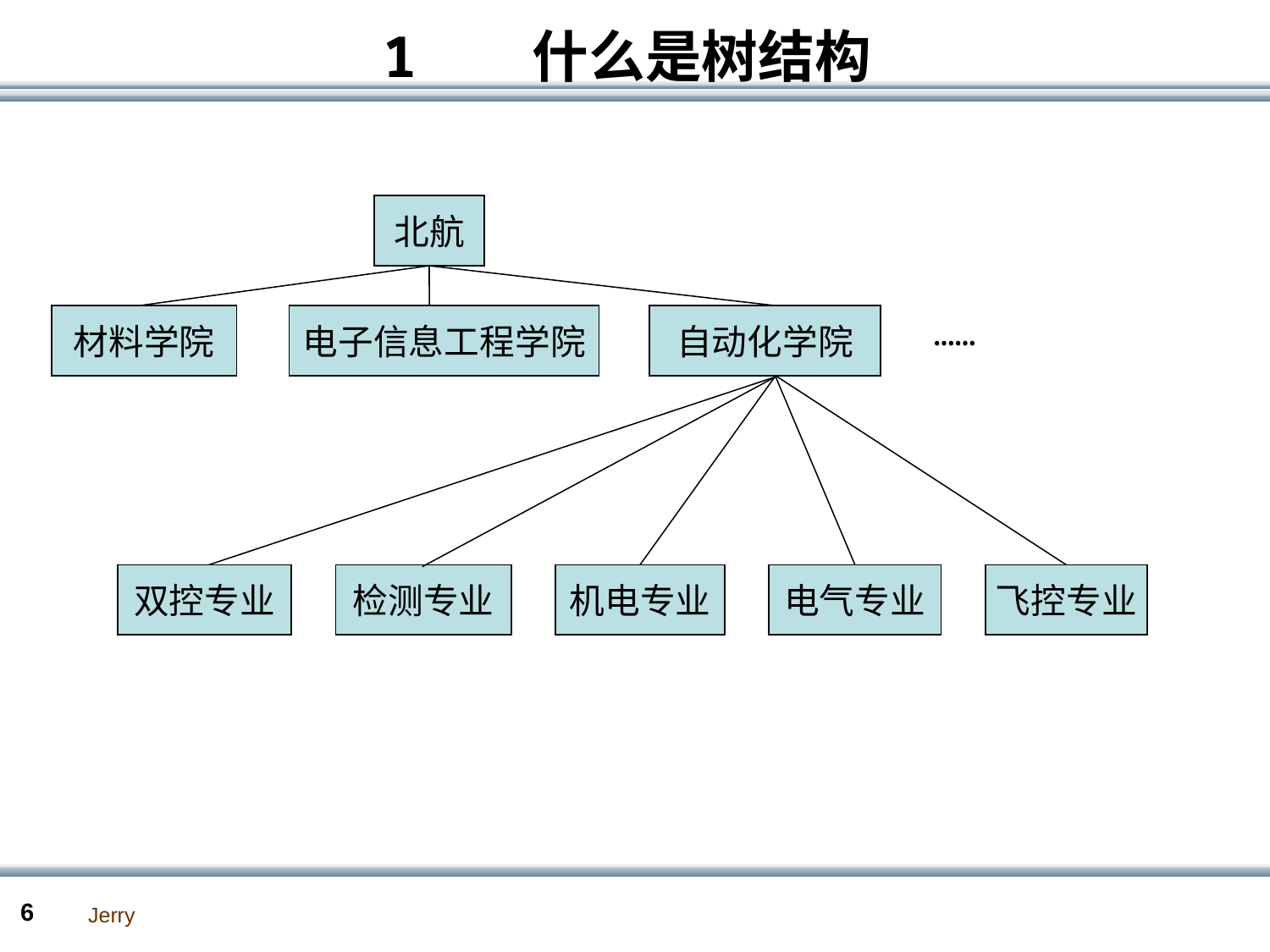

# 1   什么是树结构
北航

……
材料学院
电子信息工程学院
自动化学院

双控专业
检测专业
机电专业
电气专业
飞控专业